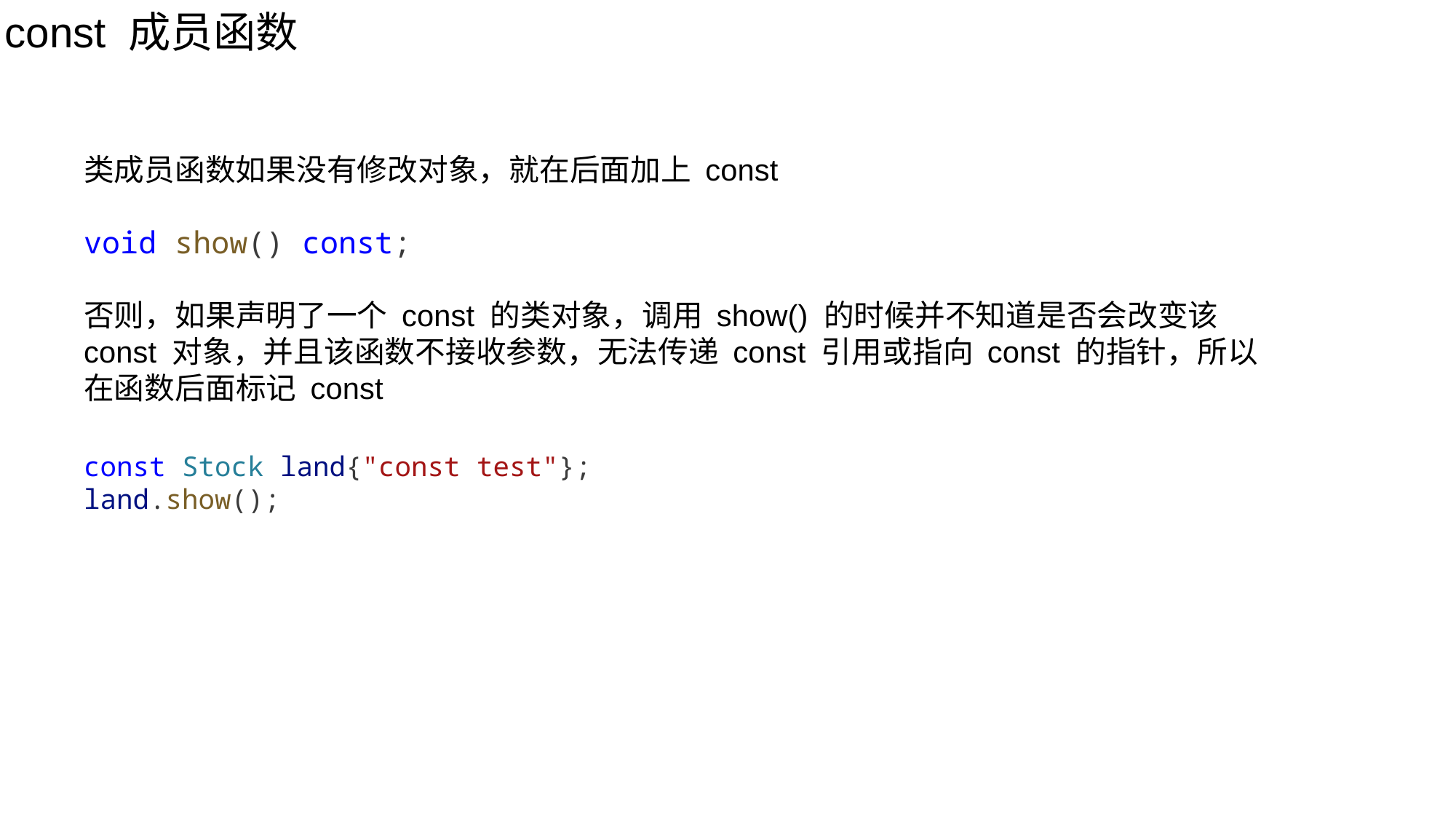

const 成员函数
类成员函数如果没有修改对象，就在后面加上 const

void show() const;

否则，如果声明了一个 const 的类对象，调用 show() 的时候并不知道是否会改变该 const 对象，并且该函数不接收参数，无法传递 const 引用或指向 const 的指针，所以在函数后面标记 const
const Stock land{"const test"};
land.show();